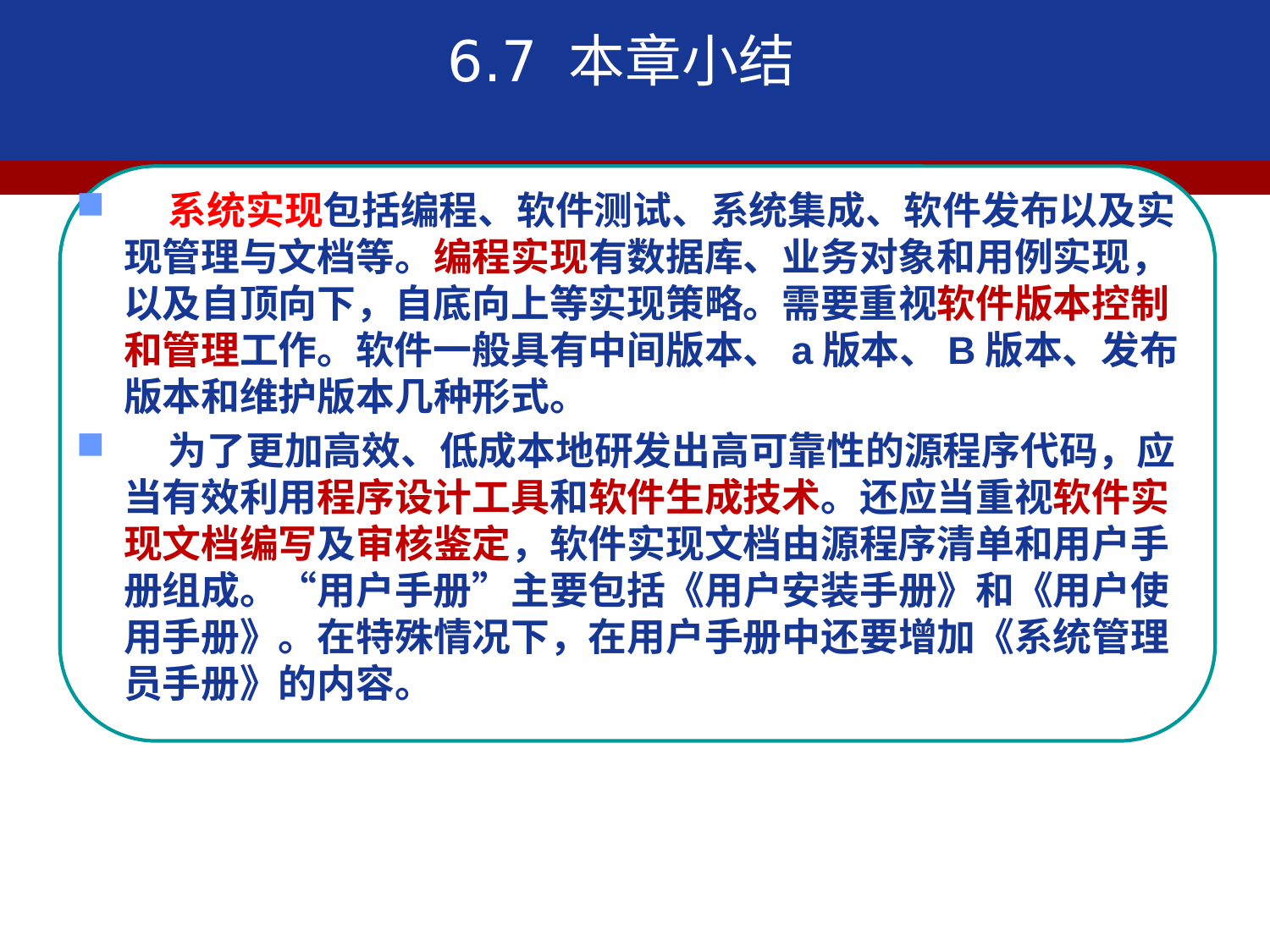

6.7 本章小结

    系统实现包括编程、软件测试、系统集成、软件发布以及实现管理与文档等。编程实现有数据库、业务对象和用例实现，以及自顶向下，自底向上等实现策略。需要重视软件版本控制和管理工作。软件一般具有中间版本、a版本、B版本、发布版本和维护版本几种形式。
    为了更加高效、低成本地研发出高可靠性的源程序代码，应当有效利用程序设计工具和软件生成技术。还应当重视软件实现文档编写及审核鉴定，软件实现文档由源程序清单和用户手册组成。“用户手册”主要包括《用户安装手册》和《用户使用手册》。在特殊情况下，在用户手册中还要增加《系统管理员手册》的内容。